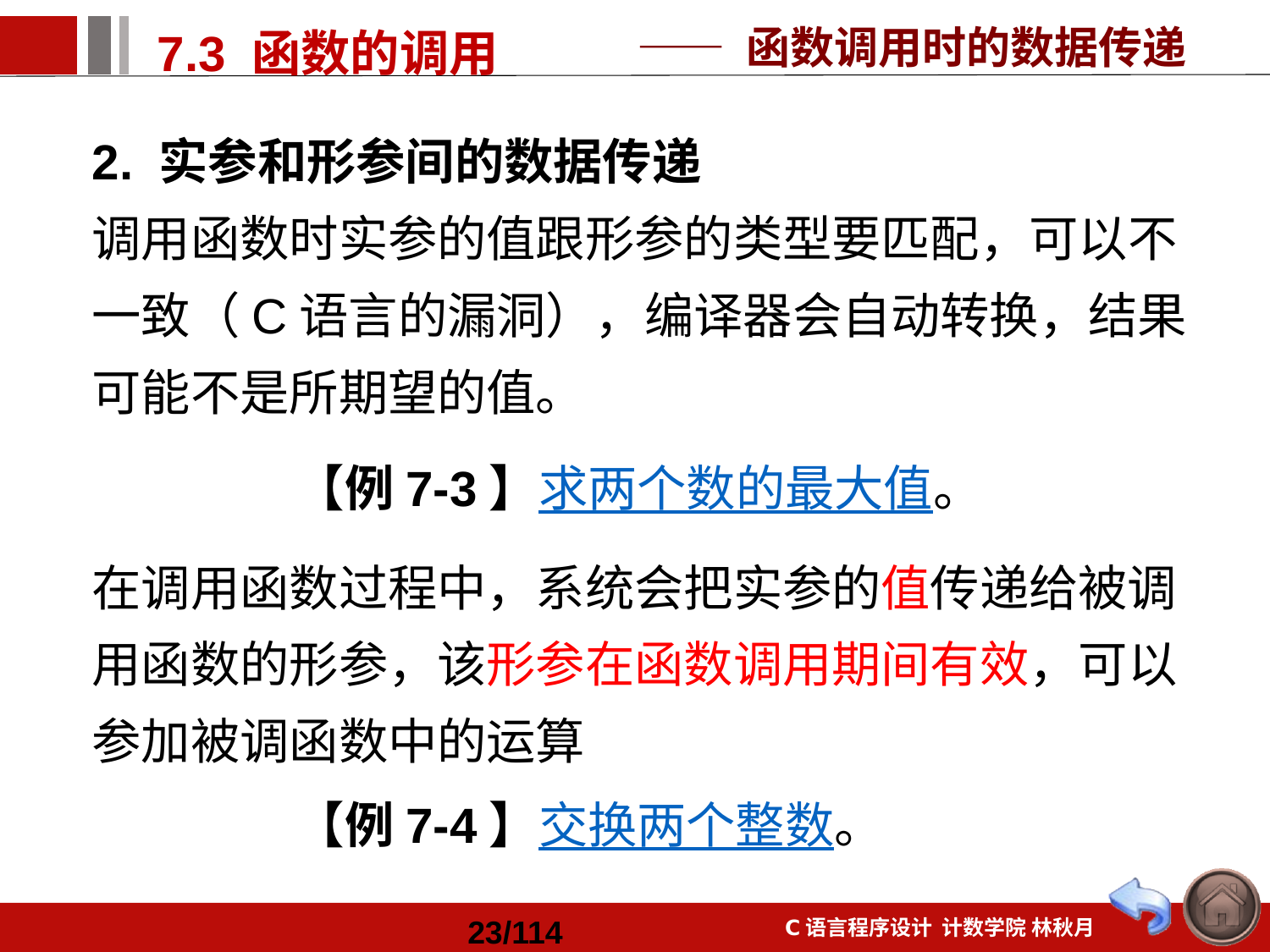

—— 函数调用时的数据传递
2. 实参和形参间的数据传递
调用函数时实参的值跟形参的类型要匹配，可以不一致（C语言的漏洞），编译器会自动转换，结果可能不是所期望的值。

在调用函数过程中，系统会把实参的值传递给被调用函数的形参，该形参在函数调用期间有效，可以参加被调函数中的运算
【例7-3】求两个数的最大值。
【例7-4】交换两个整数。